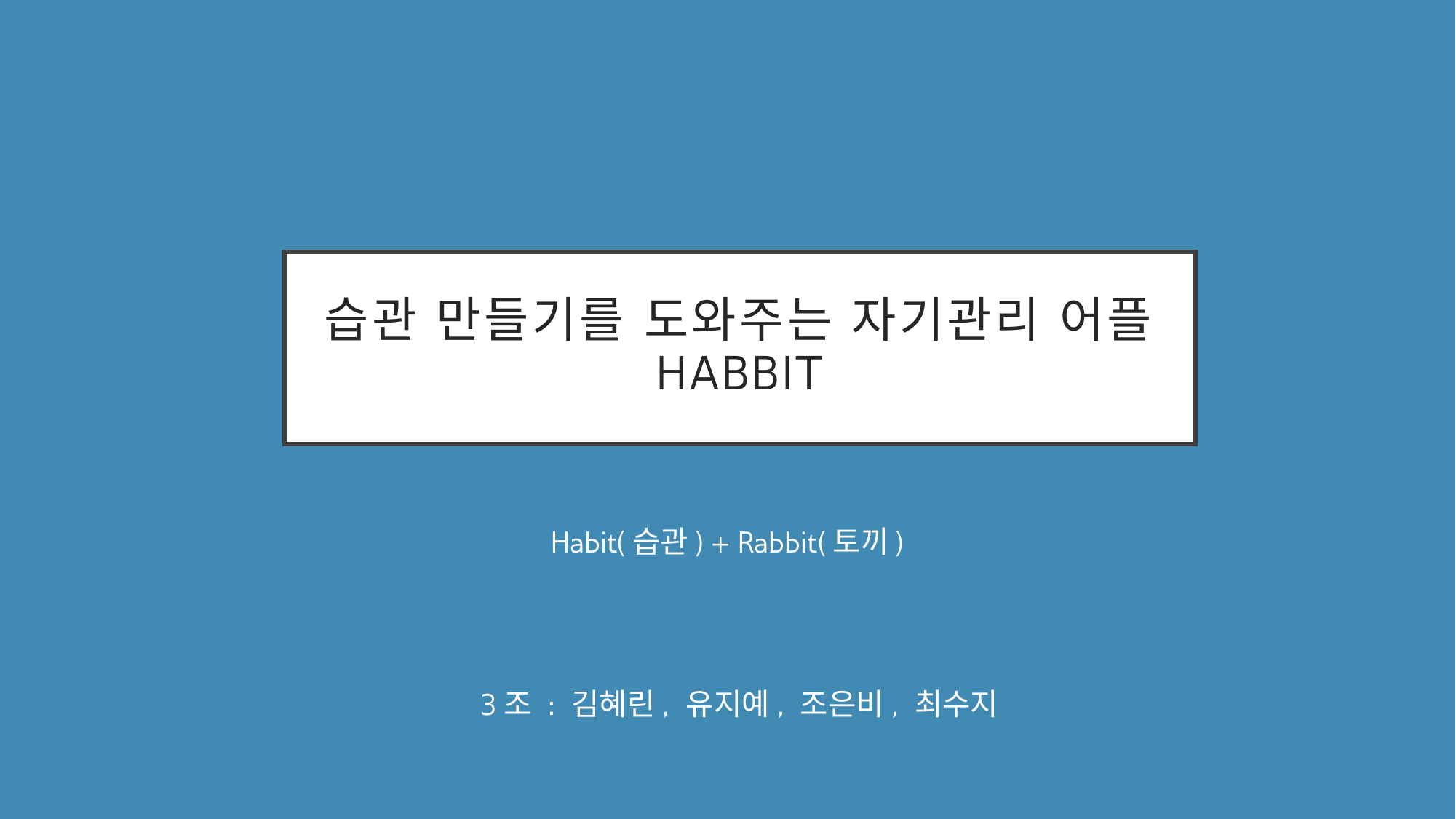

# 습관 만들기를 도와주는 자기관리 어플 HABBIT
Habit(습관) + Rabbit(토끼)
3조 : 김혜린, 유지예, 조은비, 최수지